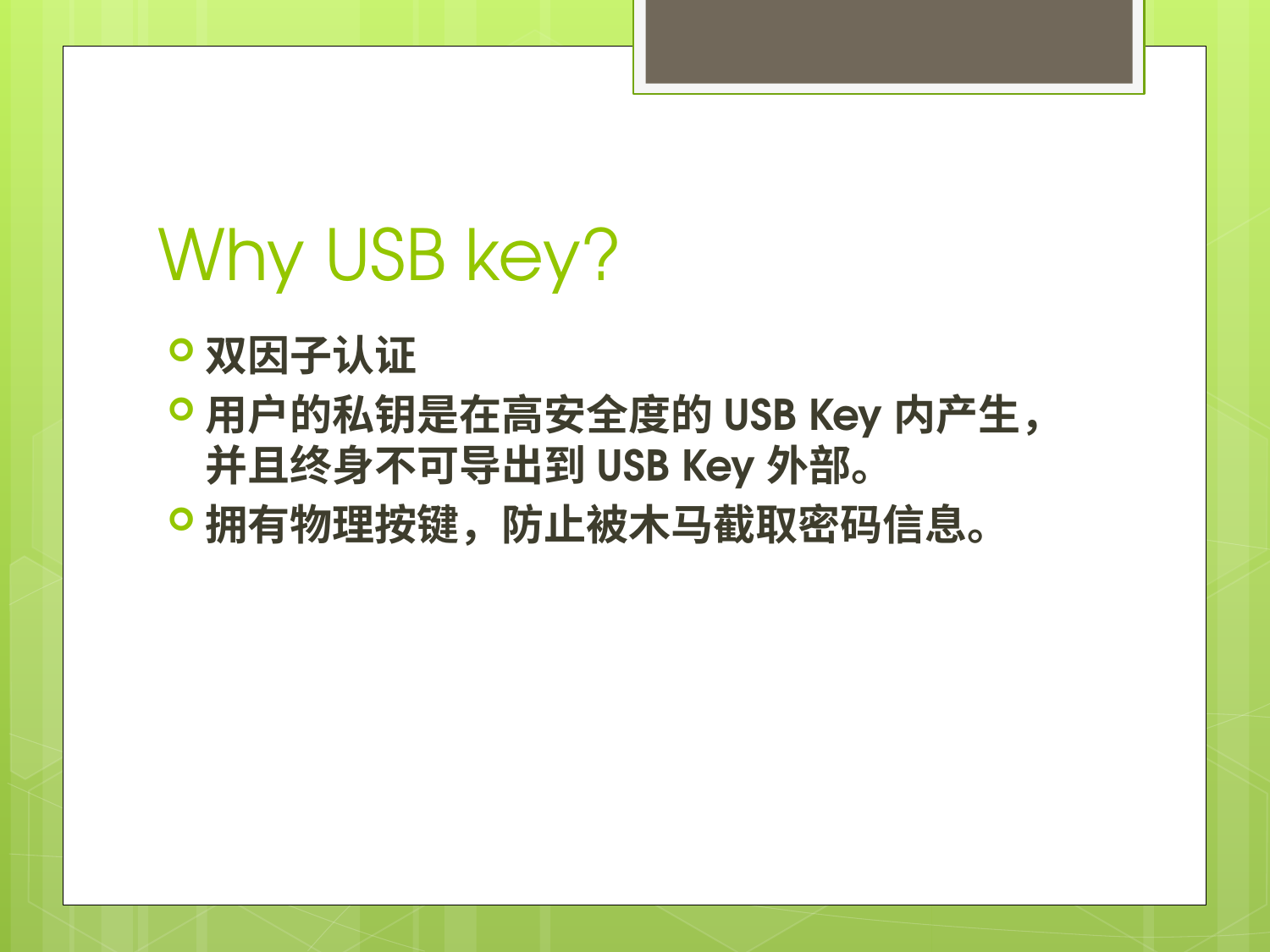

# Why USB key?
双因子认证
用户的私钥是在高安全度的USB Key内产生，并且终身不可导出到USB Key外部。
拥有物理按键，防止被木马截取密码信息。